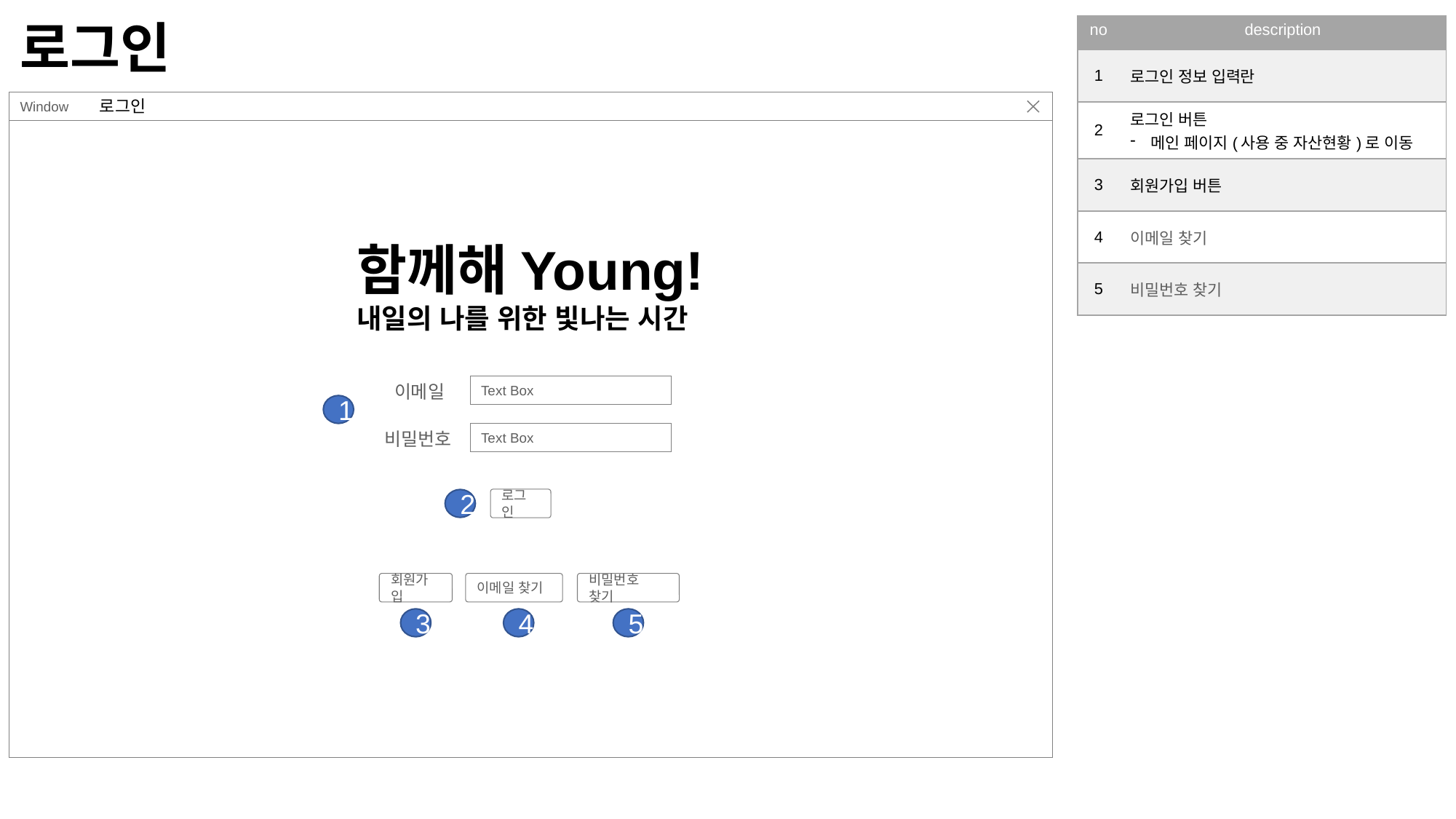

# 로그인
| no | description |
| --- | --- |
| 1 | 로그인 정보 입력란 |
| 2 | 로그인 버튼 메인 페이지(사용 중 자산현황)로 이동 |
| 3 | 회원가입 버튼 |
| 4 | 이메일 찾기 |
| 5 | 비밀번호 찾기 |
로그인
Window

함께해Young!
내일의 나를 위한 빛나는 시간
이메일
Text Box
1
Text Box
비밀번호
로그인
2
비밀번호 찾기
회원가입
이메일 찾기
3
4
5